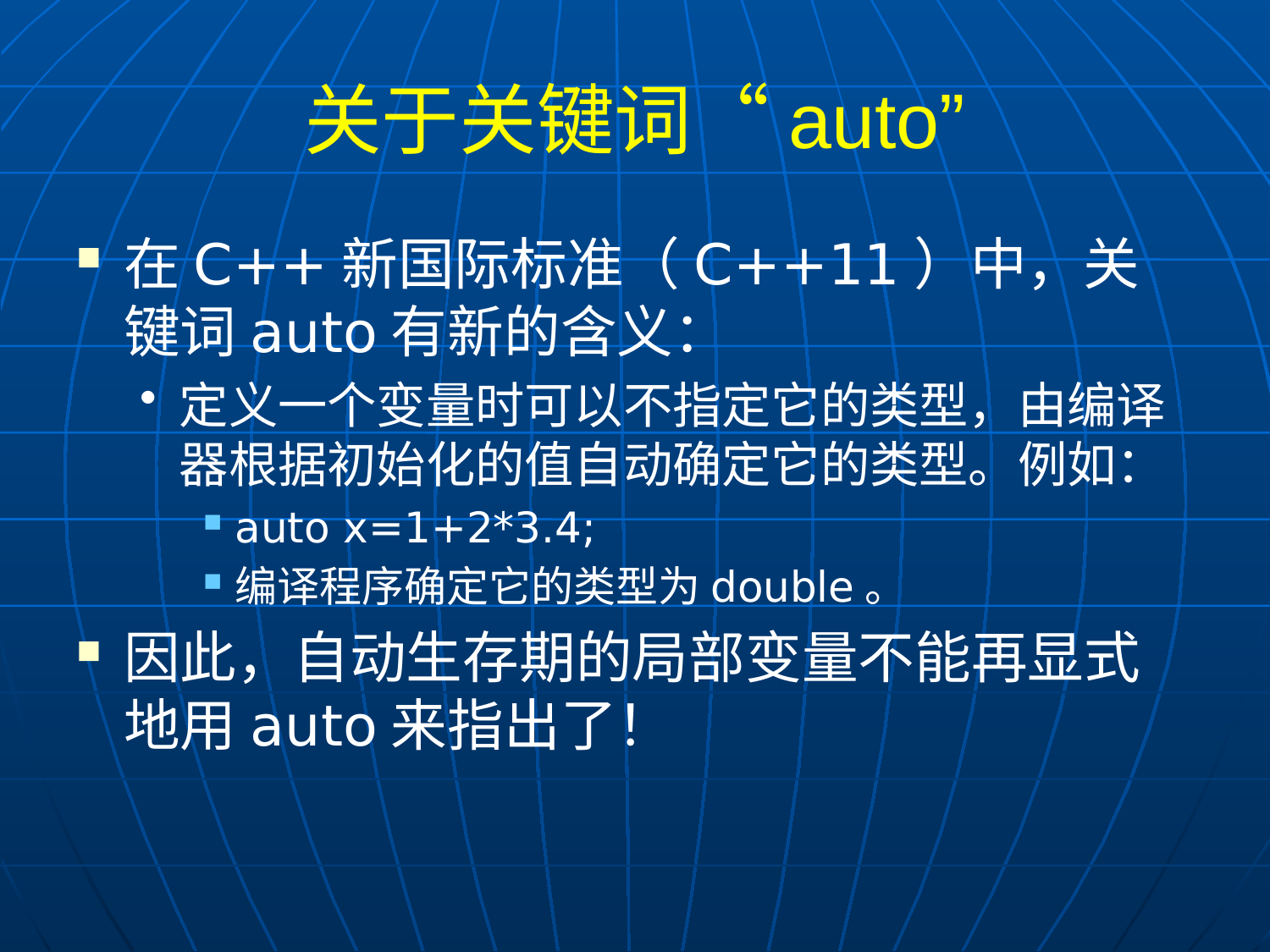

# 关于关键词“auto”
在C++新国际标准（C++11）中，关键词auto有新的含义：
定义一个变量时可以不指定它的类型，由编译器根据初始化的值自动确定它的类型。例如：
auto x=1+2*3.4;
编译程序确定它的类型为double。
因此，自动生存期的局部变量不能再显式地用auto来指出了！